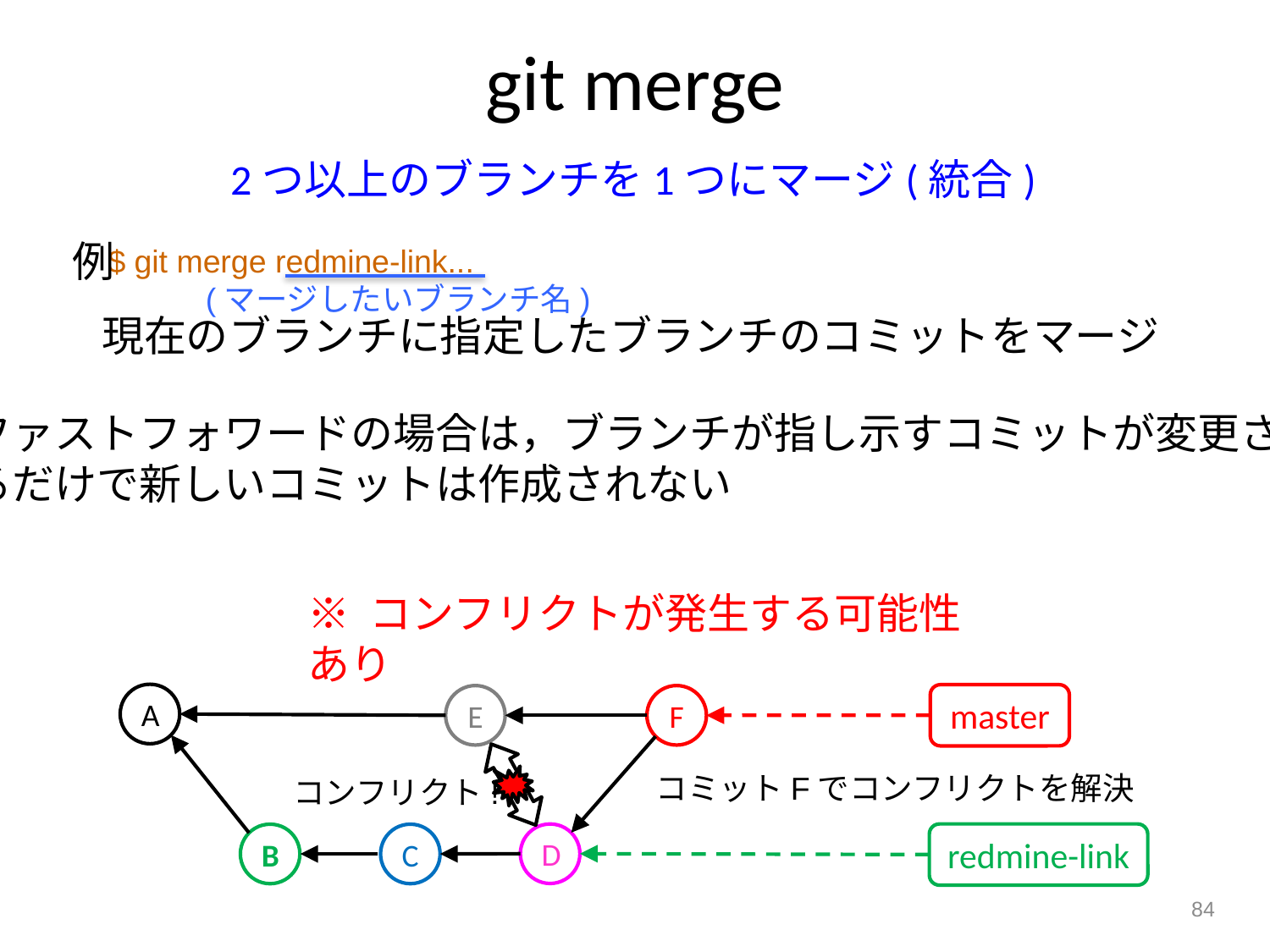

git merge
2つ以上のブランチを1つにマージ(統合)
例
$ git merge redmine-link...
           (マージしたいブランチ名)
 現在のブランチに指定したブランチのコミットをマージ
ファストフォワードの場合は，ブランチが指し示すコミットが変更され
るだけで新しいコミットは作成されない
※ コンフリクトが発生する可能性あり
A
master
E
F

コミットFでコンフリクトを解決

コンフリクト!
D
redmine-link
B
C
84